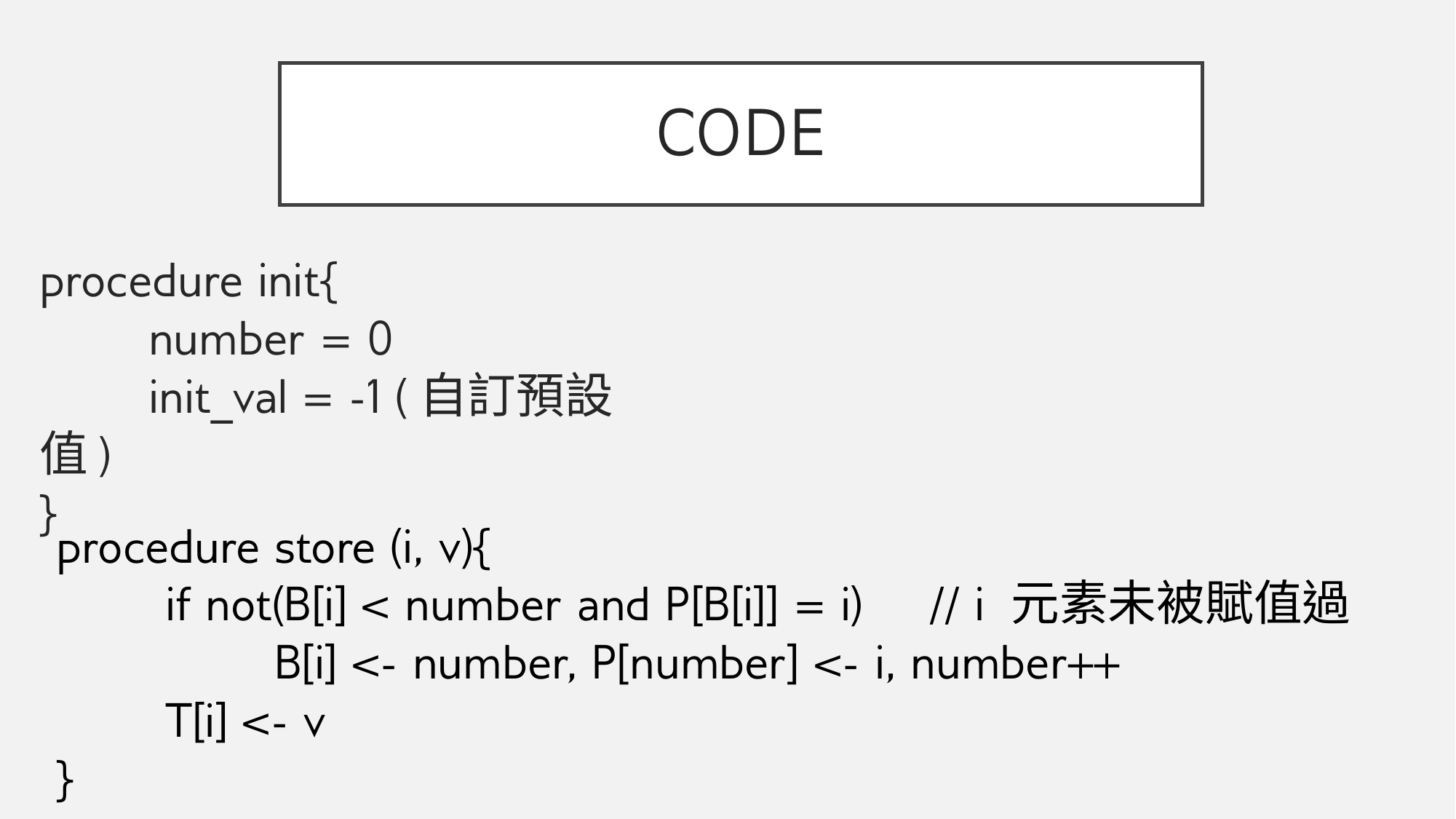

# code
procedure init{
	number = 0
	init_val = -1 (自訂預設值)
}
procedure store (i, v){
	if not(B[i] < number and P[B[i]] = i) 	// i 元素未被賦值過
 		B[i] <- number, P[number] <- i, number++
	T[i] <- v
}